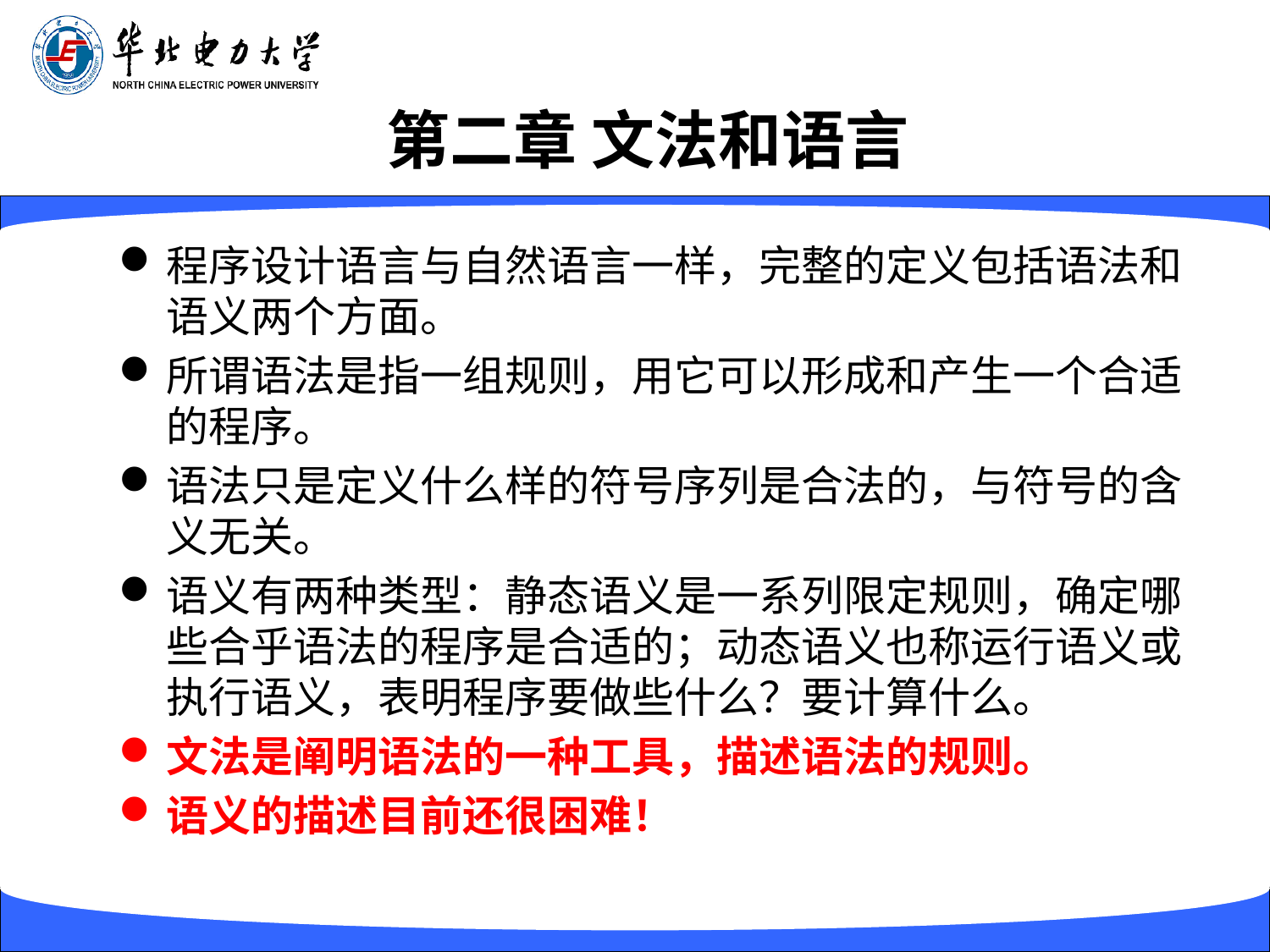

# 第二章 文法和语言
程序设计语言与自然语言一样，完整的定义包括语法和语义两个方面。
所谓语法是指一组规则，用它可以形成和产生一个合适的程序。
语法只是定义什么样的符号序列是合法的，与符号的含义无关。
语义有两种类型：静态语义是一系列限定规则，确定哪些合乎语法的程序是合适的；动态语义也称运行语义或执行语义，表明程序要做些什么？要计算什么。
文法是阐明语法的一种工具，描述语法的规则。
语义的描述目前还很困难！